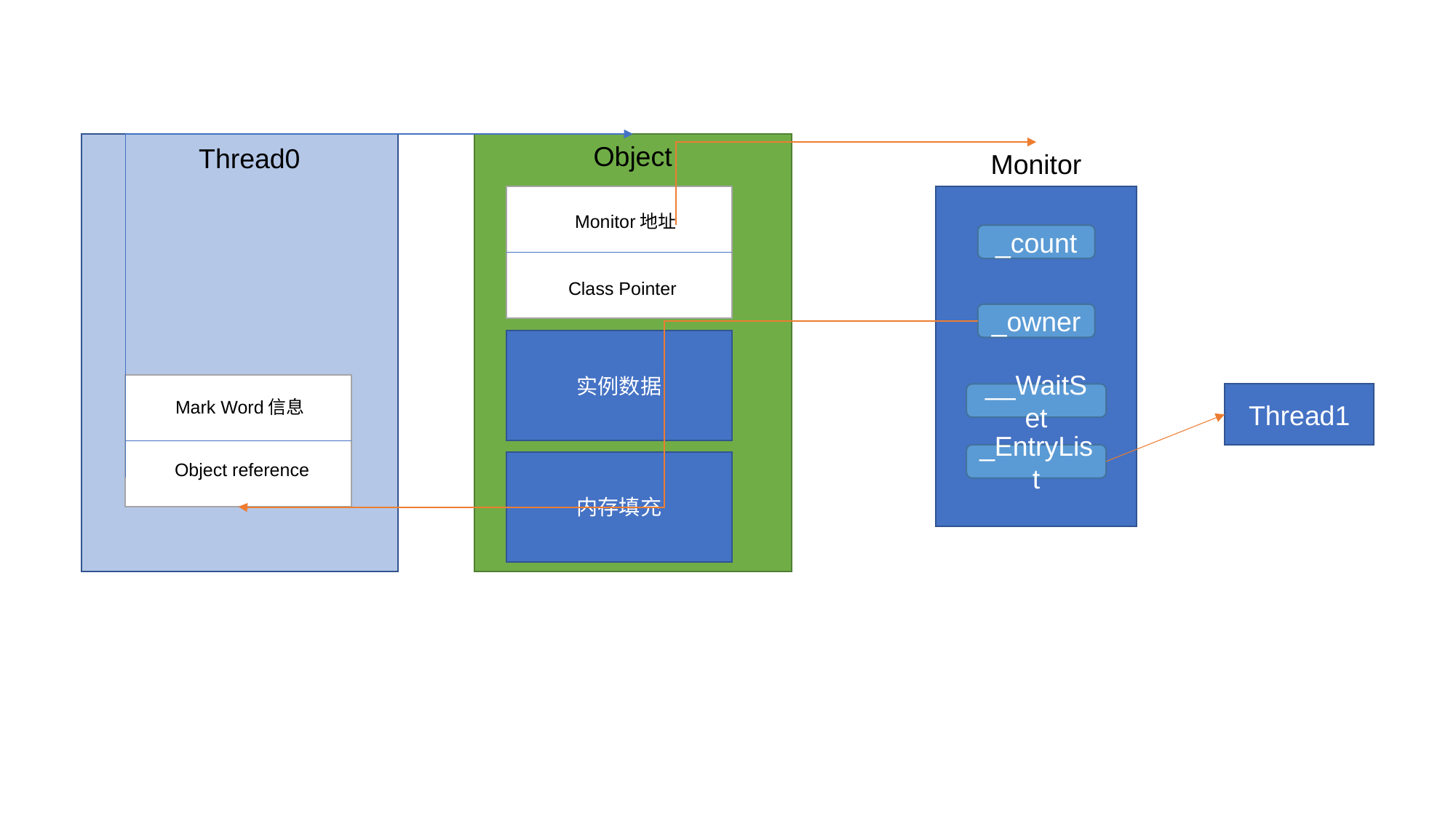

Object
Thread0
Monitor

        Monitor地址
_count
Class Pointer
_owner
实例数据

__WaitSet
Thread1
Mark Word信息
_EntryList
内存填充
Object reference